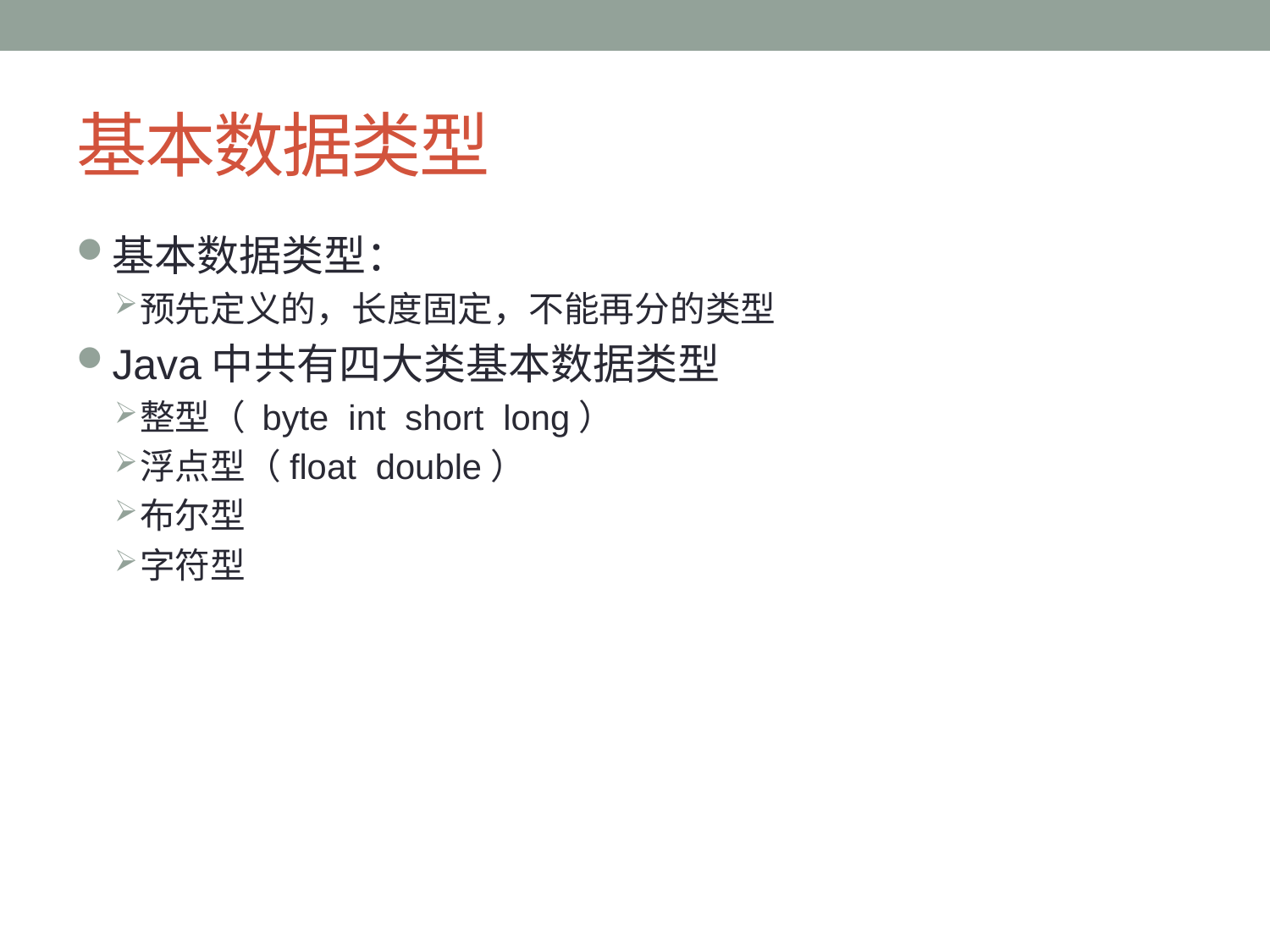

# 基本数据类型
基本数据类型：
预先定义的，长度固定，不能再分的类型
Java中共有四大类基本数据类型
整型（ byte  int  short  long）
浮点型（float  double）
布尔型
字符型